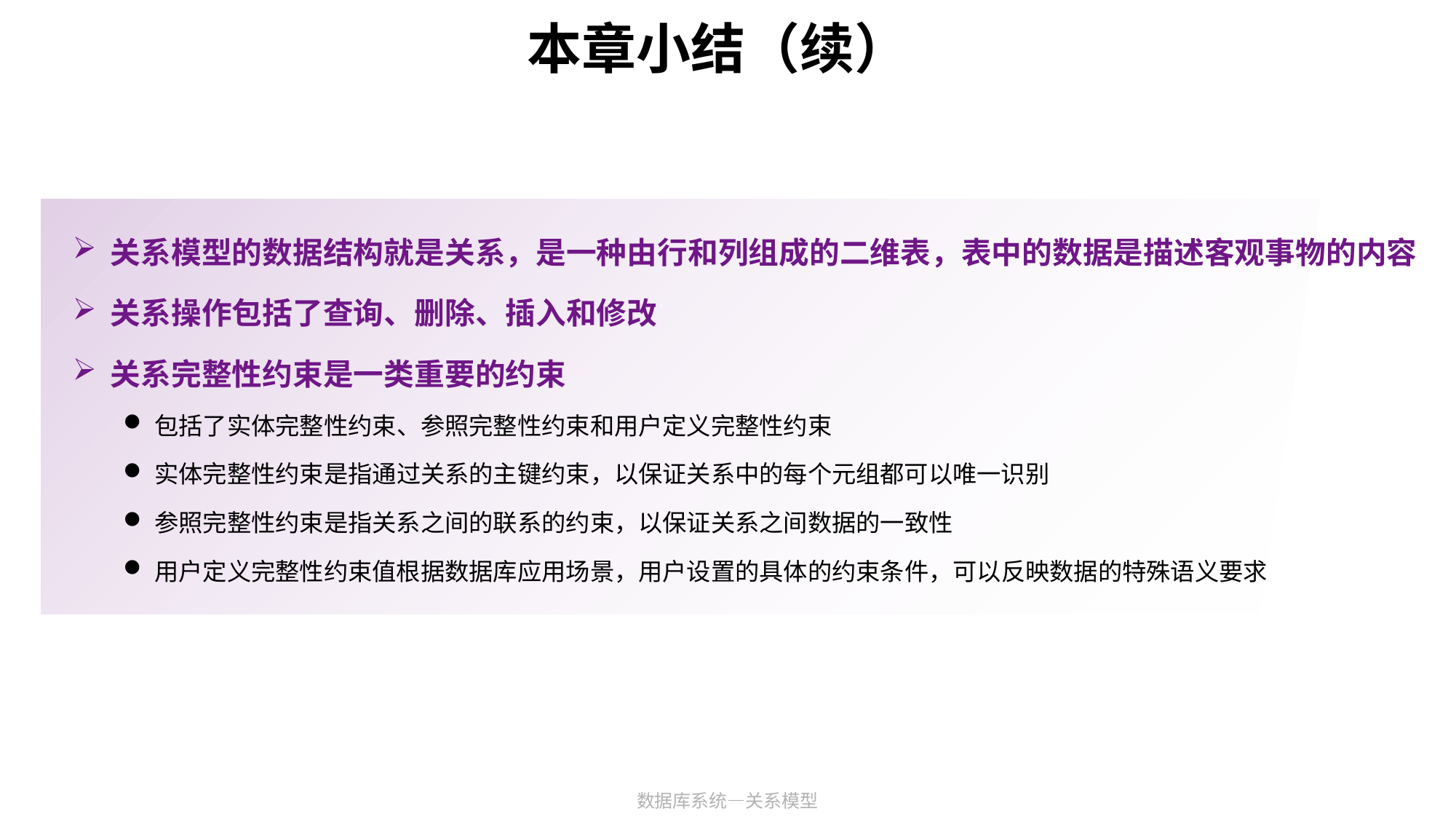

# 本章小结（续）

关系模型的数据结构就是关系，是一种由行和列组成的二维表，表中的数据是描述客观事物的内容
关系操作包括了查询、删除、插入和修改
关系完整性约束是一类重要的约束
包括了实体完整性约束、参照完整性约束和用户定义完整性约束
实体完整性约束是指通过关系的主键约束，以保证关系中的每个元组都可以唯一识别
参照完整性约束是指关系之间的联系的约束，以保证关系之间数据的一致性
用户定义完整性约束值根据数据库应用场景，用户设置的具体的约束条件，可以反映数据的特殊语义要求
86
数据库系统—关系模型